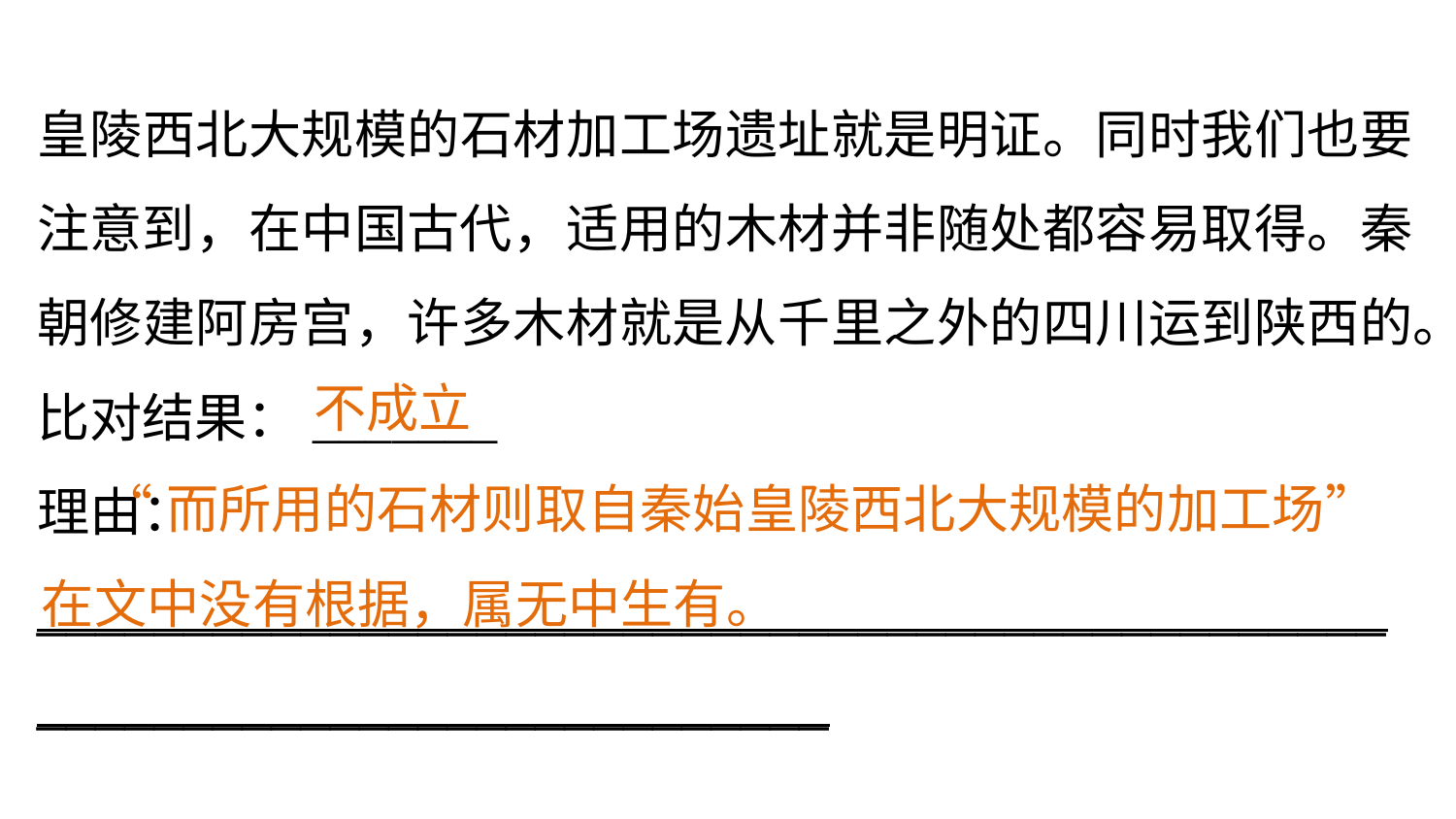

皇陵西北大规模的石材加工场遗址就是明证。同时我们也要注意到，在中国古代，适用的木材并非随处都容易取得。秦朝修建阿房宫，许多木材就是从千里之外的四川运到陕西的。
比对结果：_______
理由：______________________________________________
___________________________
不成立
     “而所用的石材则取自秦始皇陵西北大规模的加工场”在文中没有根据，属无中生有。